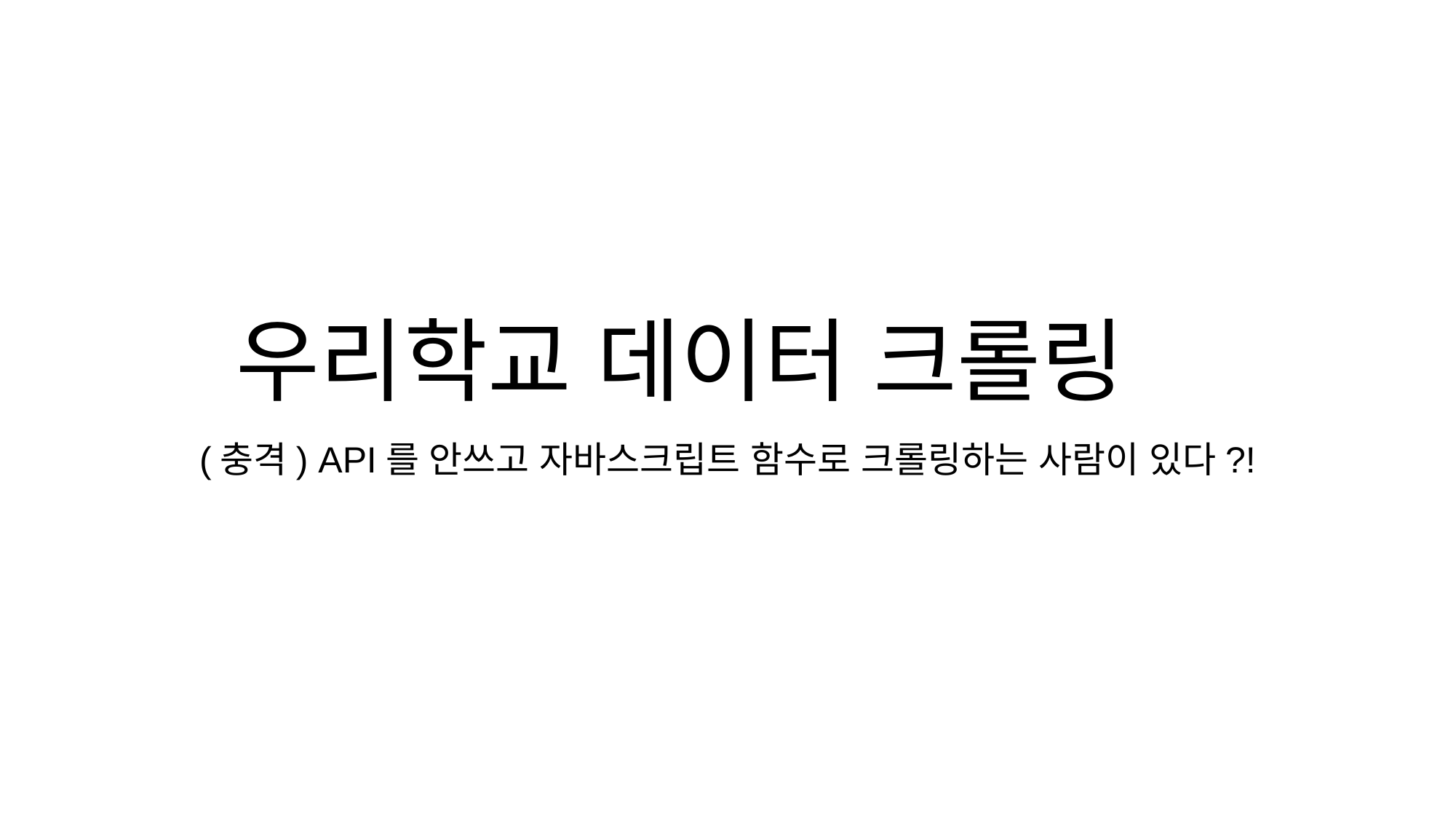

# 우리학교 데이터 크롤링
(충격) API를 안쓰고 자바스크립트 함수로 크롤링하는 사람이 있다?!